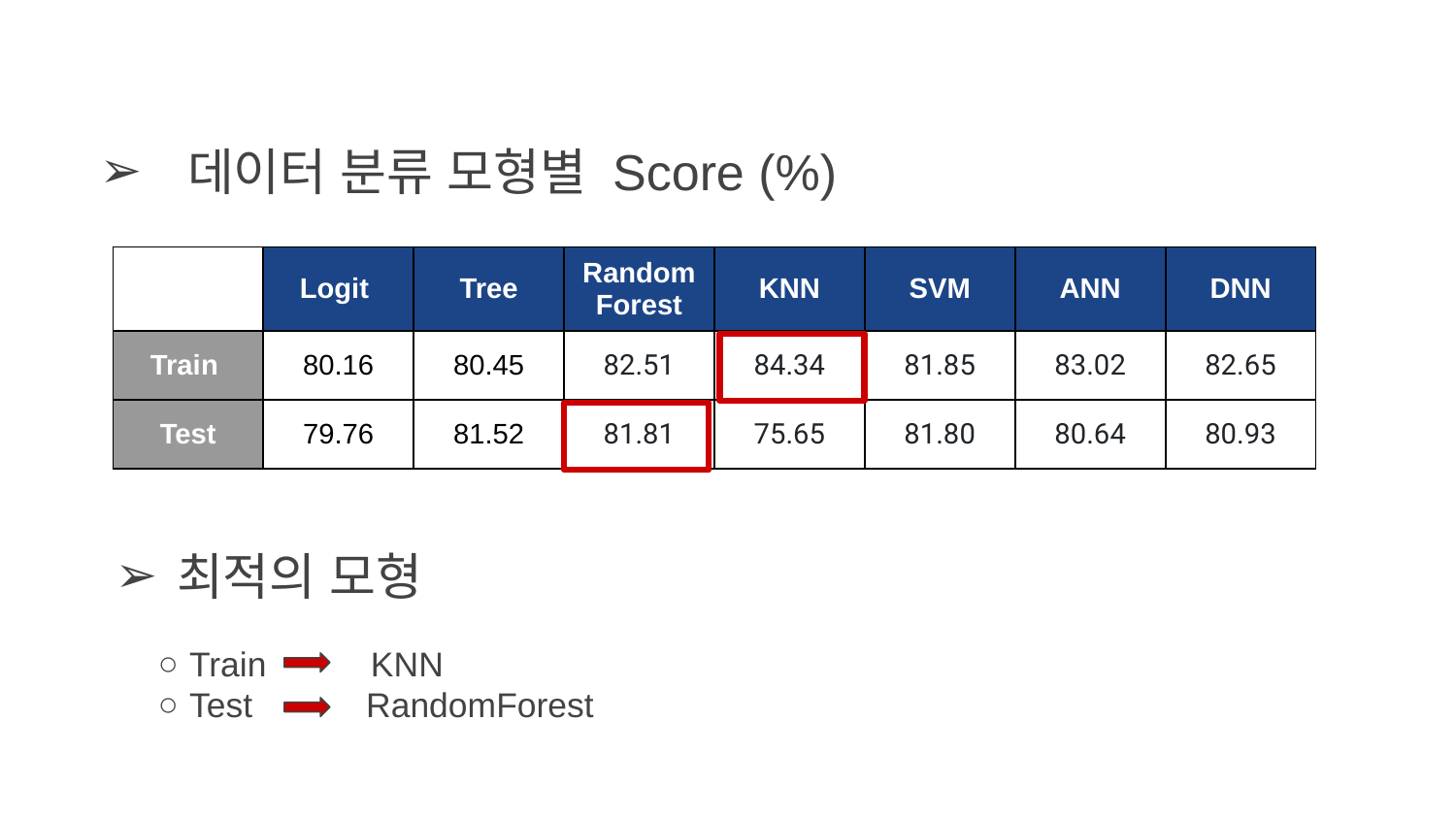

# 데이터 분류 모형별 Score (%)
|  | Logit | Tree | Random Forest | KNN | SVM | ANN | DNN |
| --- | --- | --- | --- | --- | --- | --- | --- |
| Train | 80.16 | 80.45 | 82.51 | 84.34 | 81.85 | 83.02 | 82.65 |
| Test | 79.76 | 81.52 | 81.81 | 75.65 | 81.80 | 80.64 | 80.93 |

최적의 모형
Train           KNN
Test            RandomForest